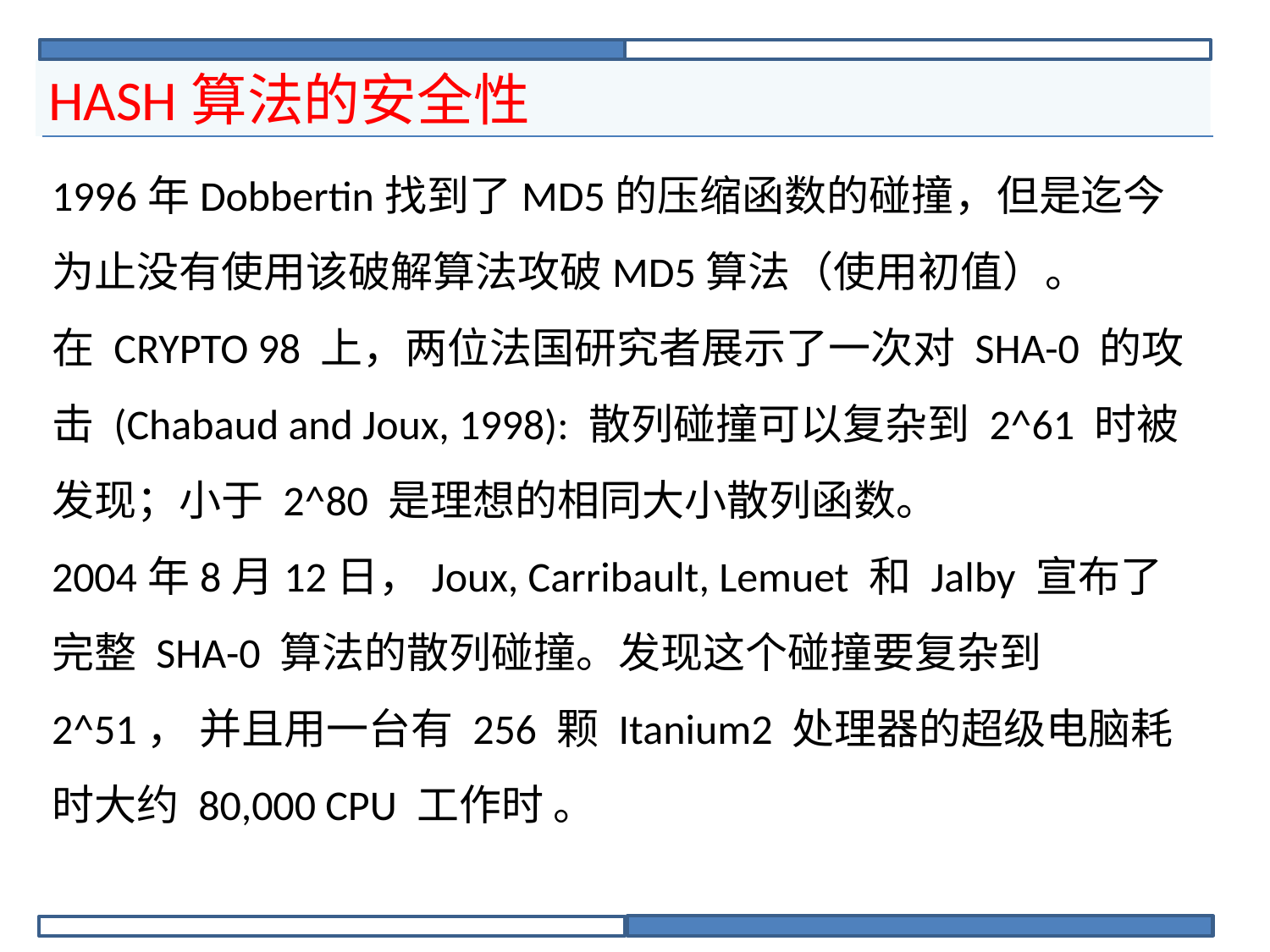

# HASH算法的安全性
1996年Dobbertin找到了MD5的压缩函数的碰撞，但是迄今为止没有使用该破解算法攻破MD5算法（使用初值）。
在 CRYPTO 98 上，两位法国研究者展示了一次对 SHA-0 的攻击 (Chabaud and Joux, 1998): 散列碰撞可以复杂到 2^61 时被发现；小于 2^80 是理想的相同大小散列函数。
2004年8月12日，Joux, Carribault, Lemuet 和 Jalby 宣布了完整 SHA-0 算法的散列碰撞。发现这个碰撞要复杂到 2^51， 并且用一台有 256 颗 Itanium2 处理器的超级电脑耗时大约 80,000 CPU 工作时 。